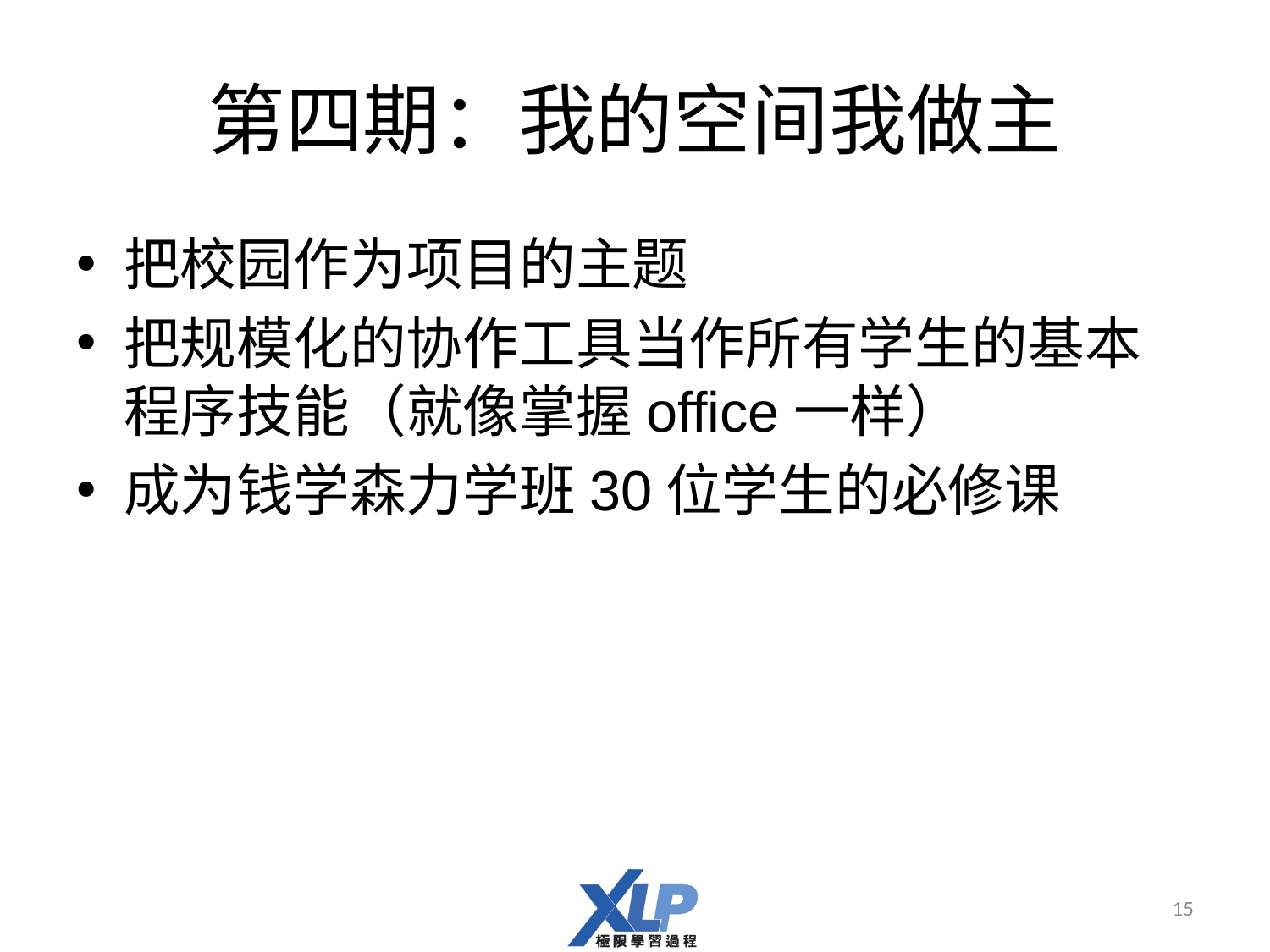

# 第四期：我的空间我做主
把校园作为项目的主题
把规模化的协作工具当作所有学生的基本程序技能（就像掌握office一样）
成为钱学森力学班30位学生的必修课
15